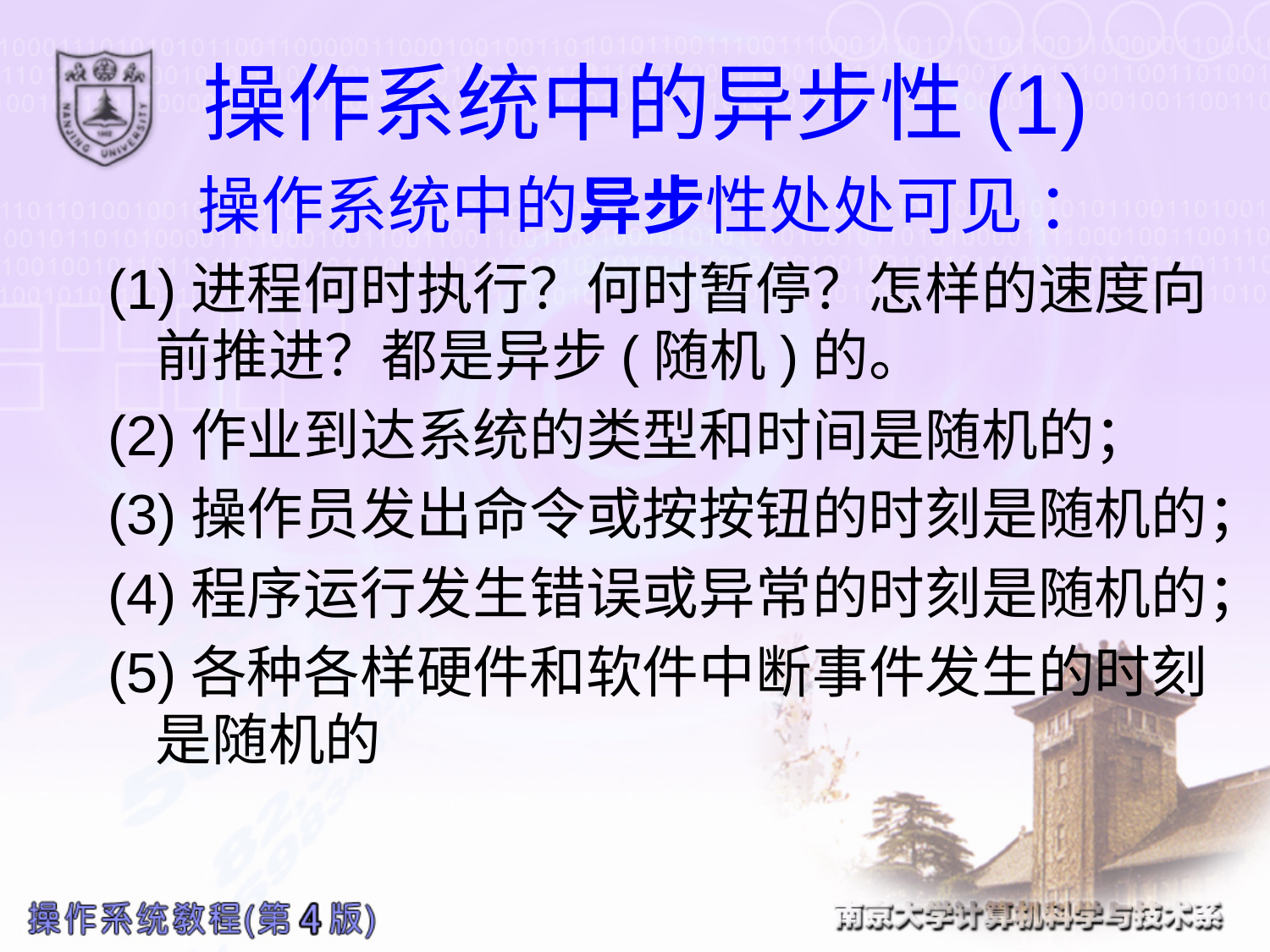

# 操作系统中的异步性(1)
      操作系统中的异步性处处可见 ：
(1)进程何时执行？何时暂停？怎样的速度向前推进？都是异步(随机)的。
(2)作业到达系统的类型和时间是随机的；
(3)操作员发出命令或按按钮的时刻是随机的；
(4)程序运行发生错误或异常的时刻是随机的；
(5)各种各样硬件和软件中断事件发生的时刻是随机的